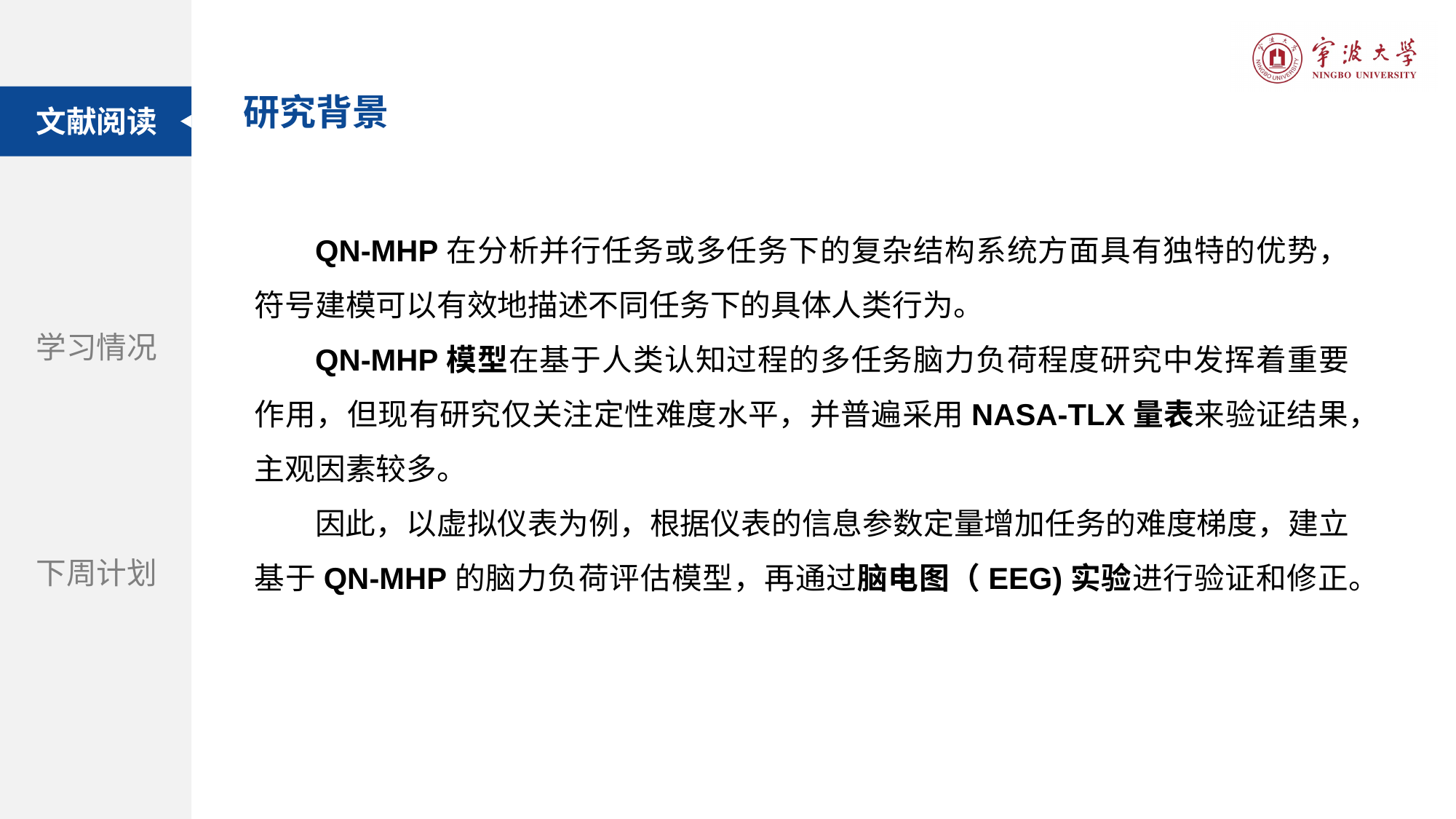

研究背景

文献阅读
题目：自动驾驶汽车和街道设计：使用虚拟现实实验探索中央分隔带在提高行人过街安全性方面的作用
QN-MHP在分析并行任务或多任务下的复杂结构系统方面具有独特的优势，符号建模可以有效地描述不同任务下的具体人类行为。
QN-MHP模型在基于人类认知过程的多任务脑力负荷程度研究中发挥着重要作用，但现有研究仅关注定性难度水平，并普遍采用NASA-TLX量表来验证结果，主观因素较多。
因此，以虚拟仪表为例，根据仪表的信息参数定量增加任务的难度梯度，建立基于QN-MHP的脑力负荷评估模型，再通过脑电图（EEG)实验进行验证和修正。

学习情况
期刊：Accident Analysis and Prevention
下周计划